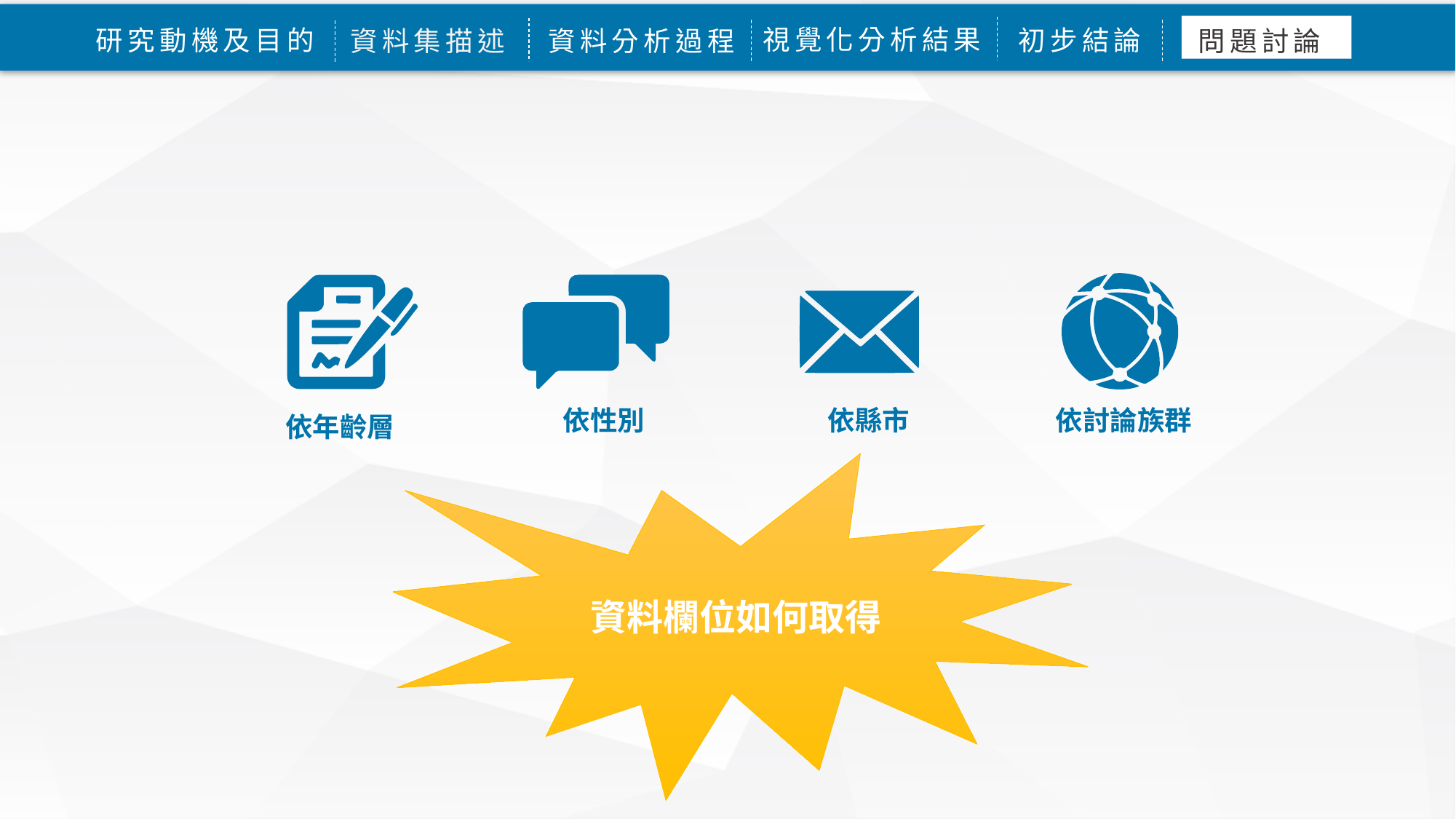

視覺化分析結果
初步結論
研究動機及目的
資料集描述
問題討論
資料分析過程
论文绪论
研究背景
研究结果
问题讨论
论文总结

依性別
依縣市
依討論族群
依年齡層
資料欄位如何取得